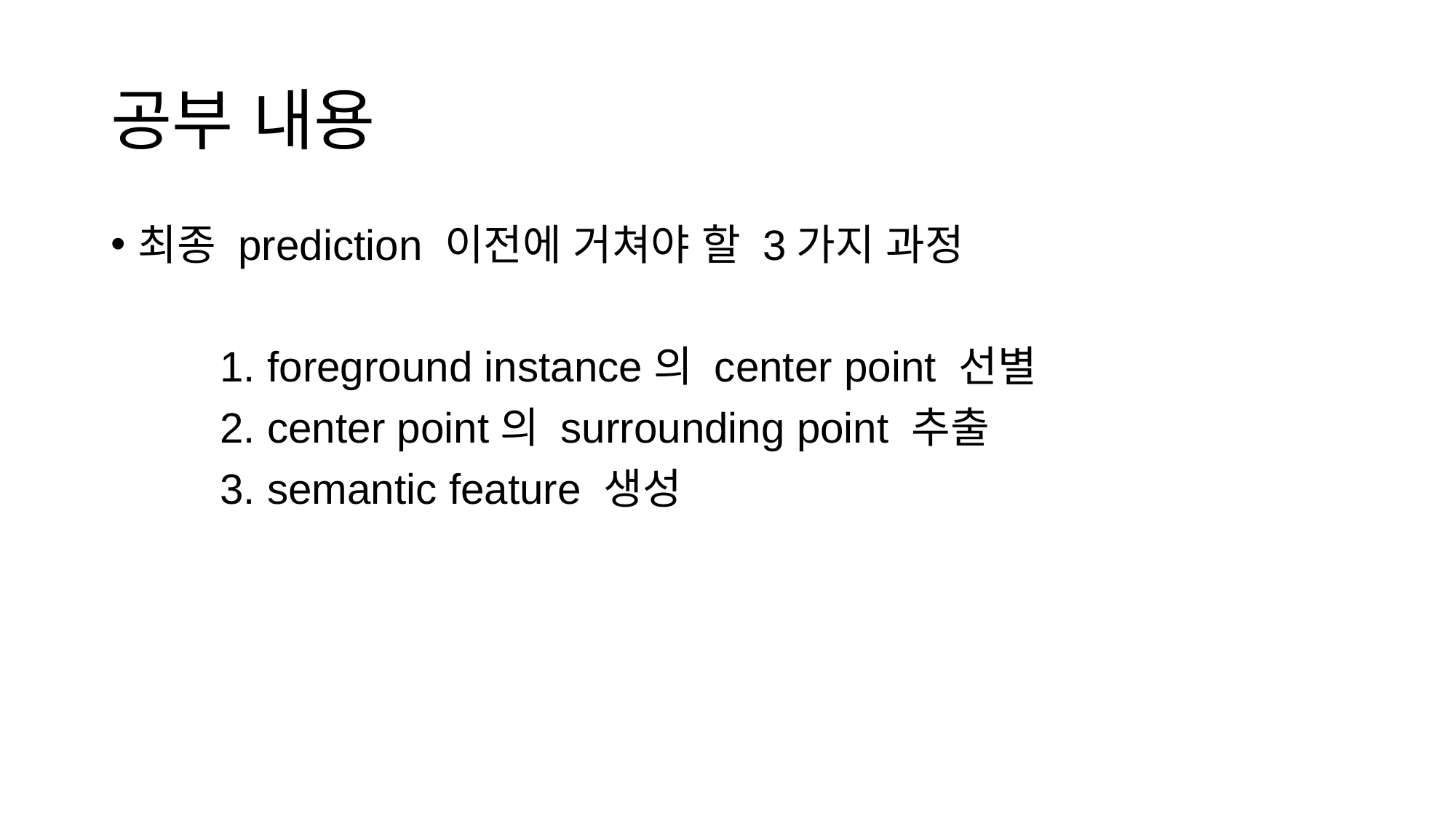

# 공부 내용
최종 prediction 이전에 거쳐야 할 3가지 과정

	1. foreground instance의 center point 선별
	2. center point의 surrounding point 추출
	3. semantic feature 생성